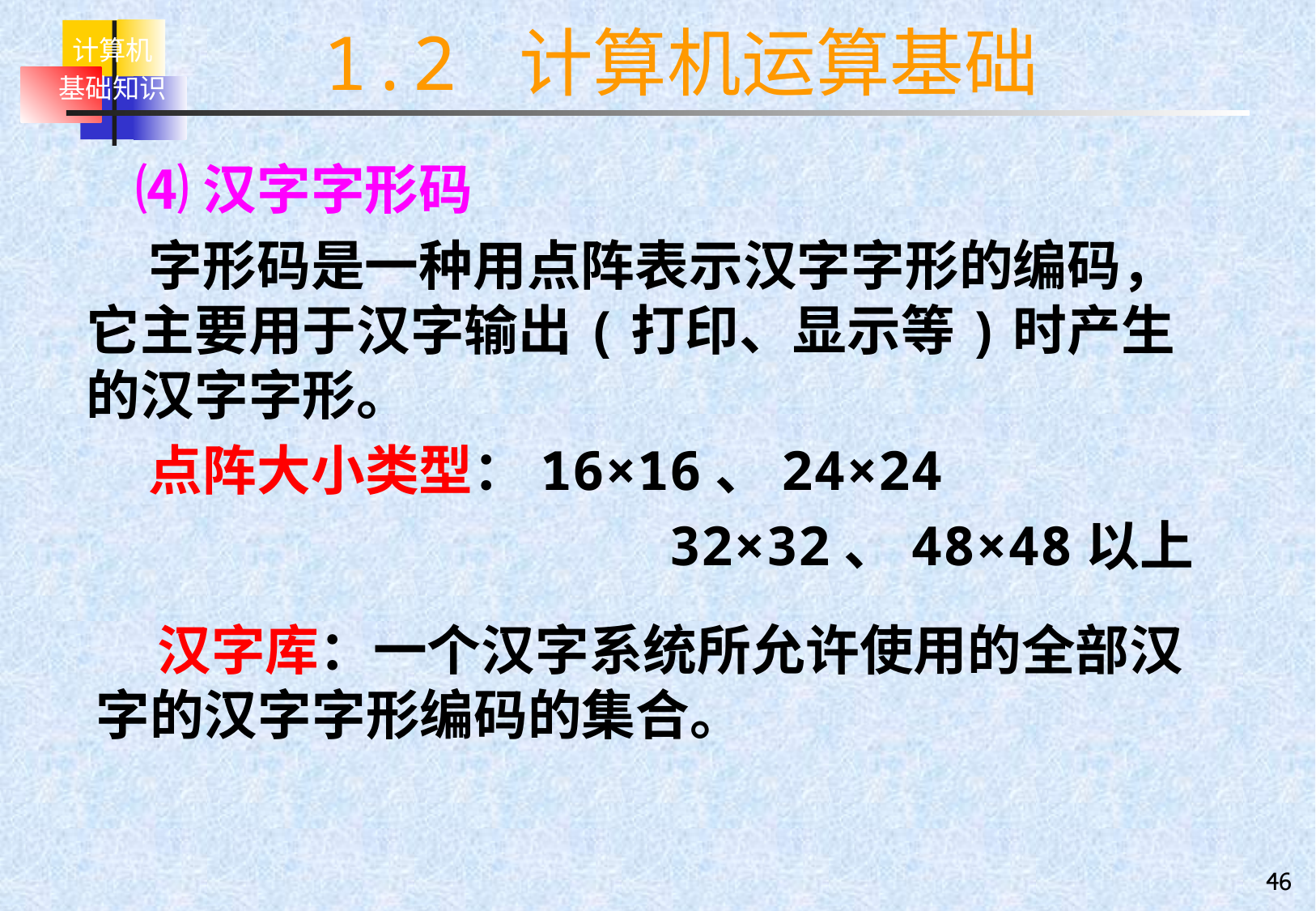

# 1.2 计算机运算基础
    ⑷汉字字形码
    字形码是一种用点阵表示汉字字形的编码，它主要用于汉字输出(打印、显示等)时产生的汉字字形。
    点阵大小类型：16×16、24×24
                  32×32、48×48以上
    汉字库：一个汉字系统所允许使用的全部汉字的汉字字形编码的集合。
46